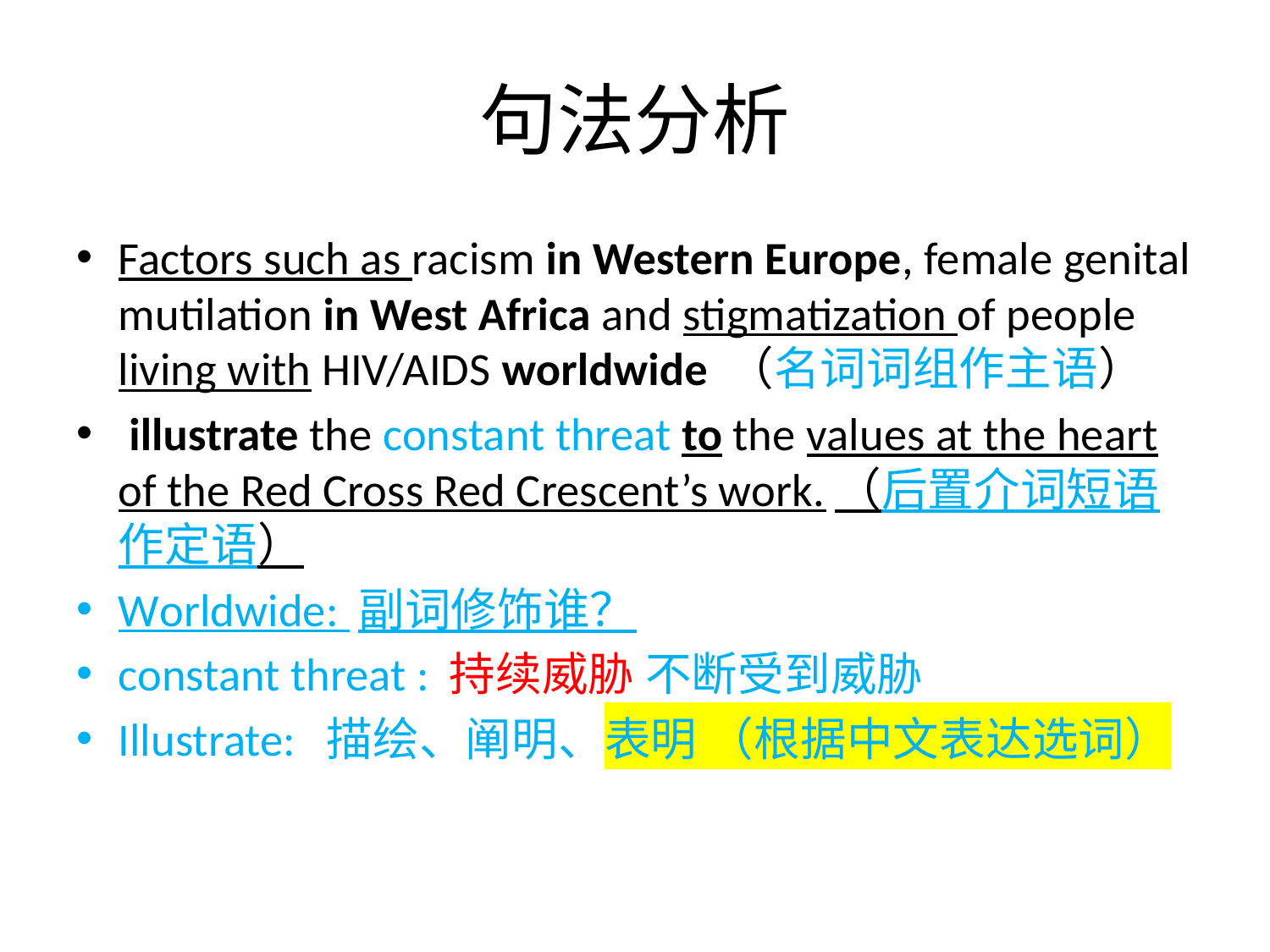

# 句法分析
Factors such as racism in Western Europe, female genital mutilation in West Africa and stigmatization of people living with HIV/AIDS worldwide （名词词组作主语）
 illustrate the constant threat to the values at the heart of the Red Cross Red Crescent’s work.（后置介词短语作定语）
Worldwide: 副词修饰谁？
constant threat : 持续威胁 不断受到威胁
Illustrate:  描绘、阐明、表明 （根据中文表达选词）